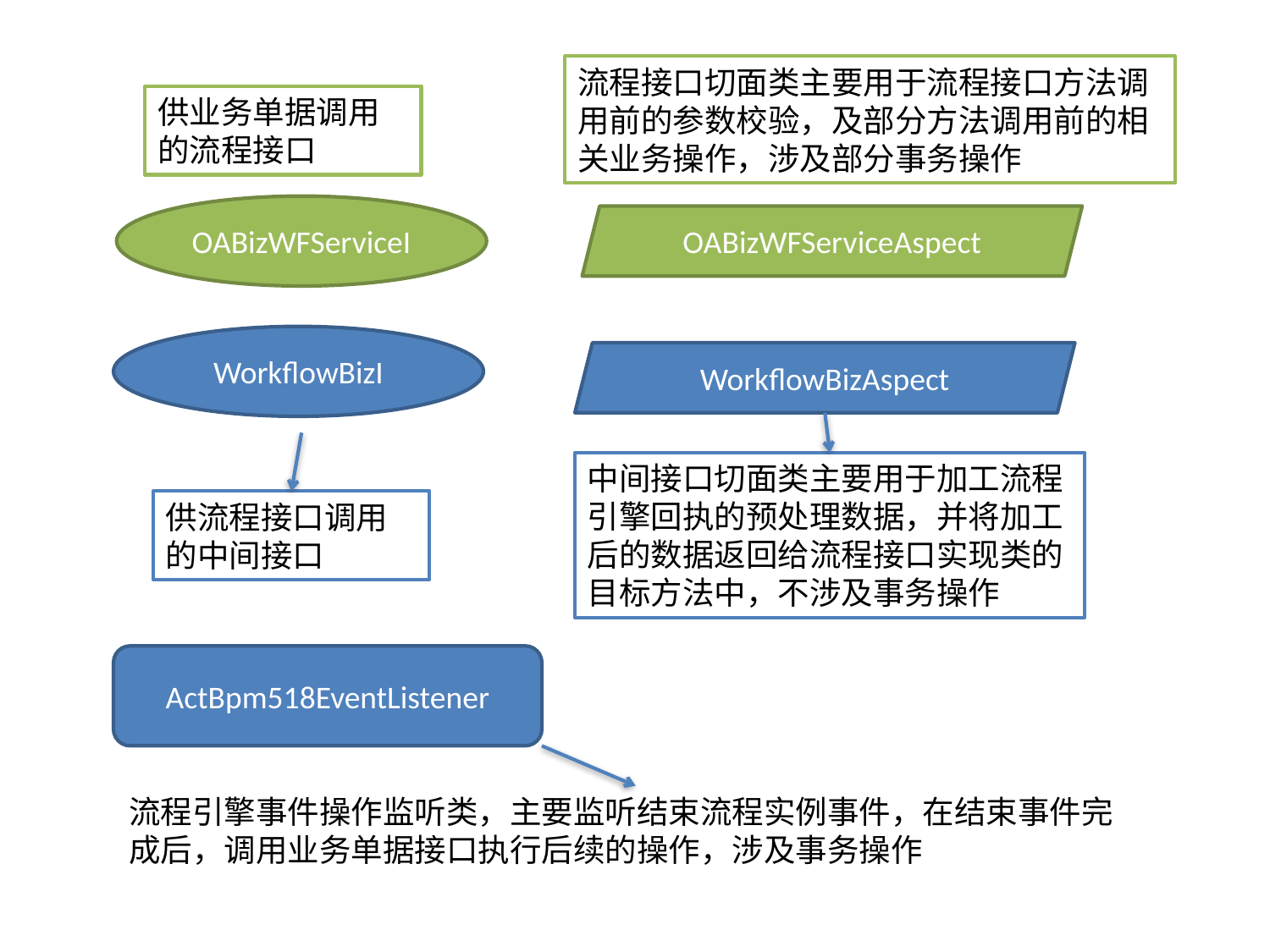

流程接口切面类主要用于流程接口方法调用前的参数校验，及部分方法调用前的相关业务操作，涉及部分事务操作
供业务单据调用的流程接口
OABizWFServiceI
OABizWFServiceAspect
WorkflowBizI
WorkflowBizAspect
中间接口切面类主要用于加工流程引擎回执的预处理数据，并将加工后的数据返回给流程接口实现类的目标方法中，不涉及事务操作
供流程接口调用的中间接口
ActBpm518EventListener
流程引擎事件操作监听类，主要监听结束流程实例事件，在结束事件完成后，调用业务单据接口执行后续的操作，涉及事务操作